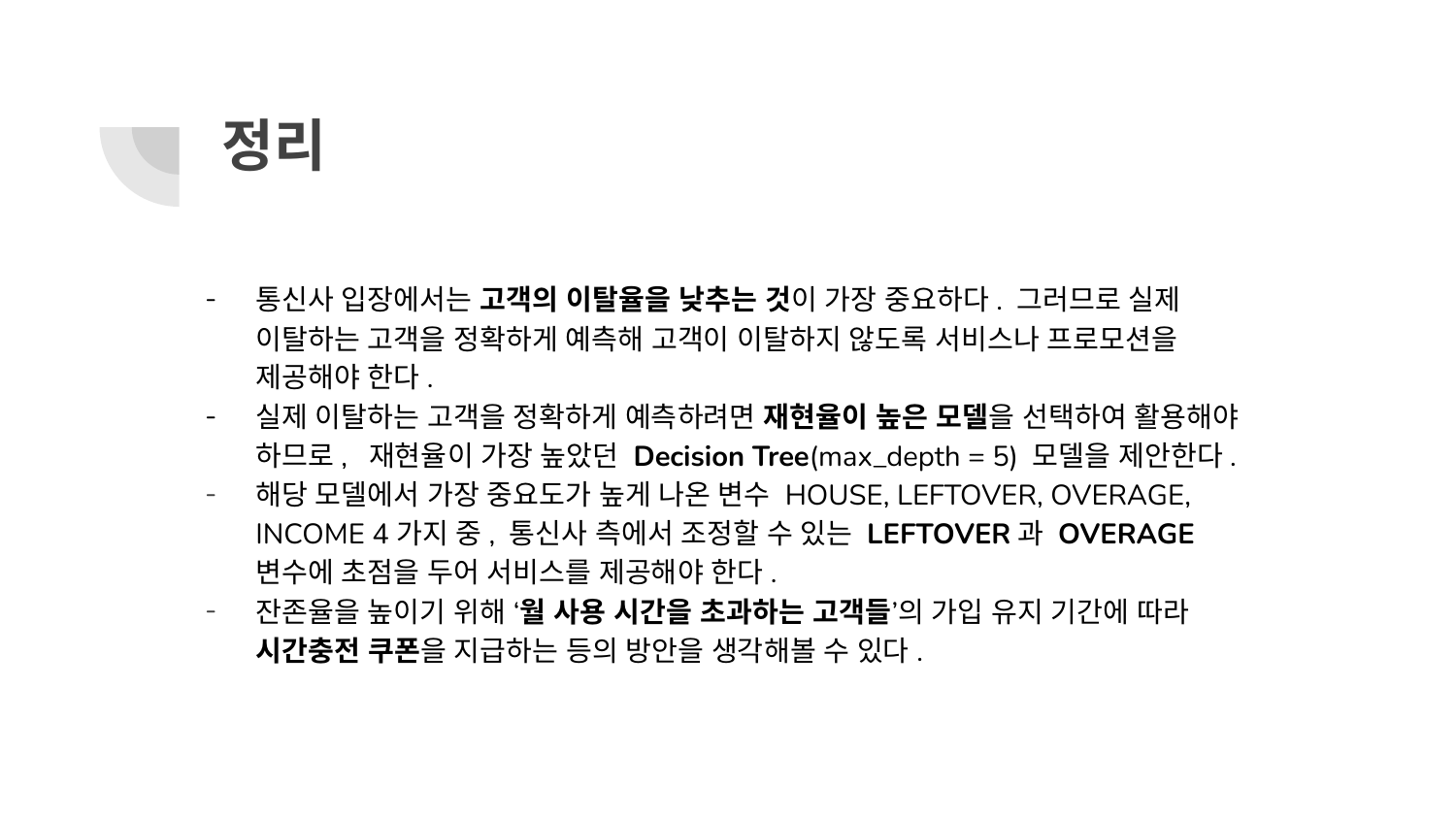

# 정리
통신사 입장에서는 고객의 이탈율을 낮추는 것이 가장 중요하다. 그러므로 실제 이탈하는 고객을 정확하게 예측해 고객이 이탈하지 않도록 서비스나 프로모션을 제공해야 한다.
실제 이탈하는 고객을 정확하게 예측하려면 재현율이 높은 모델을 선택하여 활용해야 하므로,  재현율이 가장 높았던 Decision Tree(max_depth = 5) 모델을 제안한다.
해당 모델에서 가장 중요도가 높게 나온 변수 HOUSE, LEFTOVER, OVERAGE, INCOME 4가지 중, 통신사 측에서 조정할 수 있는 LEFTOVER과 OVERAGE 변수에 초점을 두어 서비스를 제공해야 한다.
잔존율을 높이기 위해 ‘월 사용 시간을 초과하는 고객들’의 가입 유지 기간에 따라 시간충전 쿠폰을 지급하는 등의 방안을 생각해볼 수 있다.